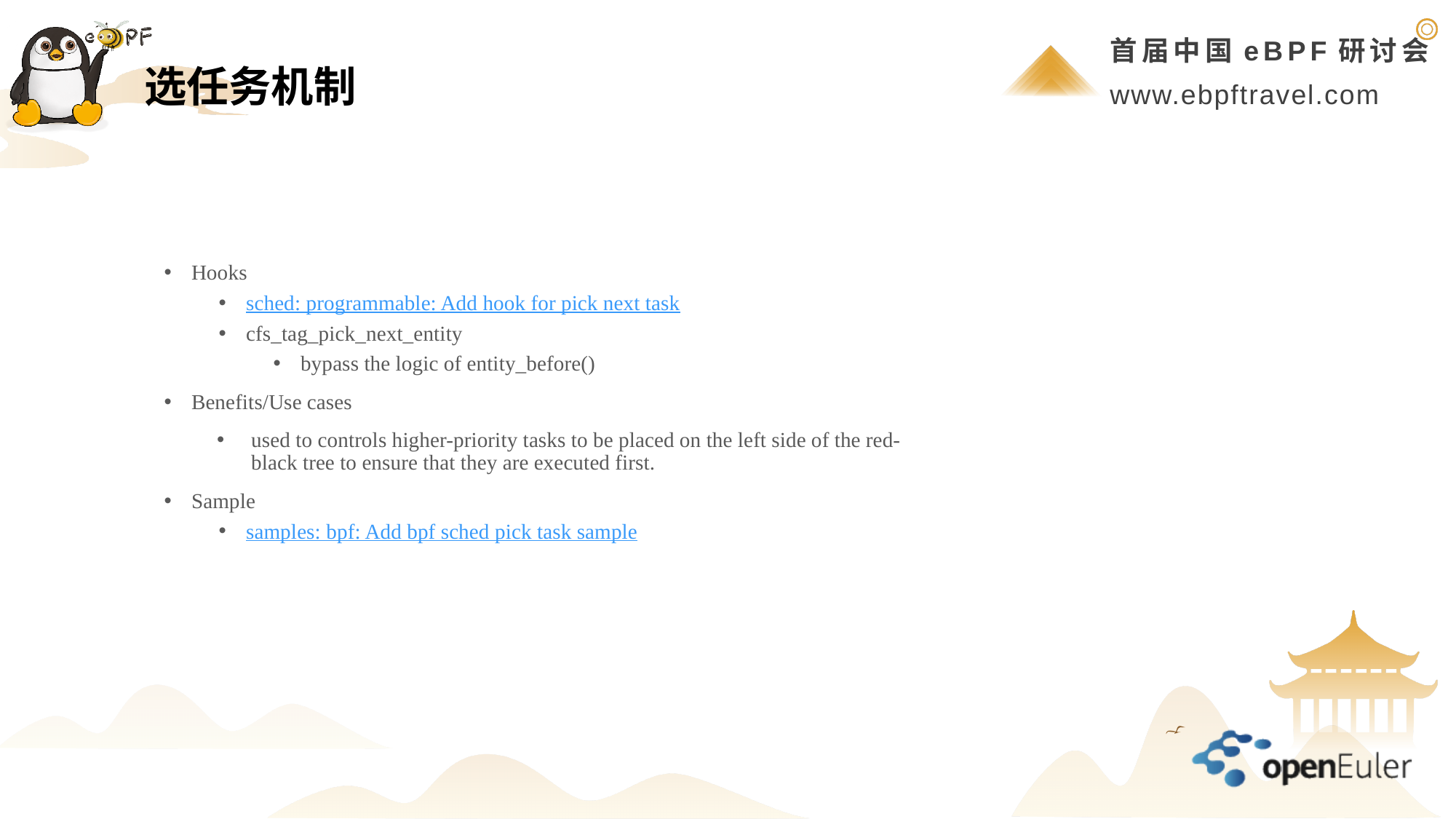

# 选任务机制
Hooks
sched: programmable: Add hook for pick next task
cfs_tag_pick_next_entity
bypass the logic of entity_before()
Benefits/Use cases
used to controls higher-priority tasks to be placed on the left side of the red-black tree to ensure that they are executed first.
Sample
samples: bpf: Add bpf sched pick task sample